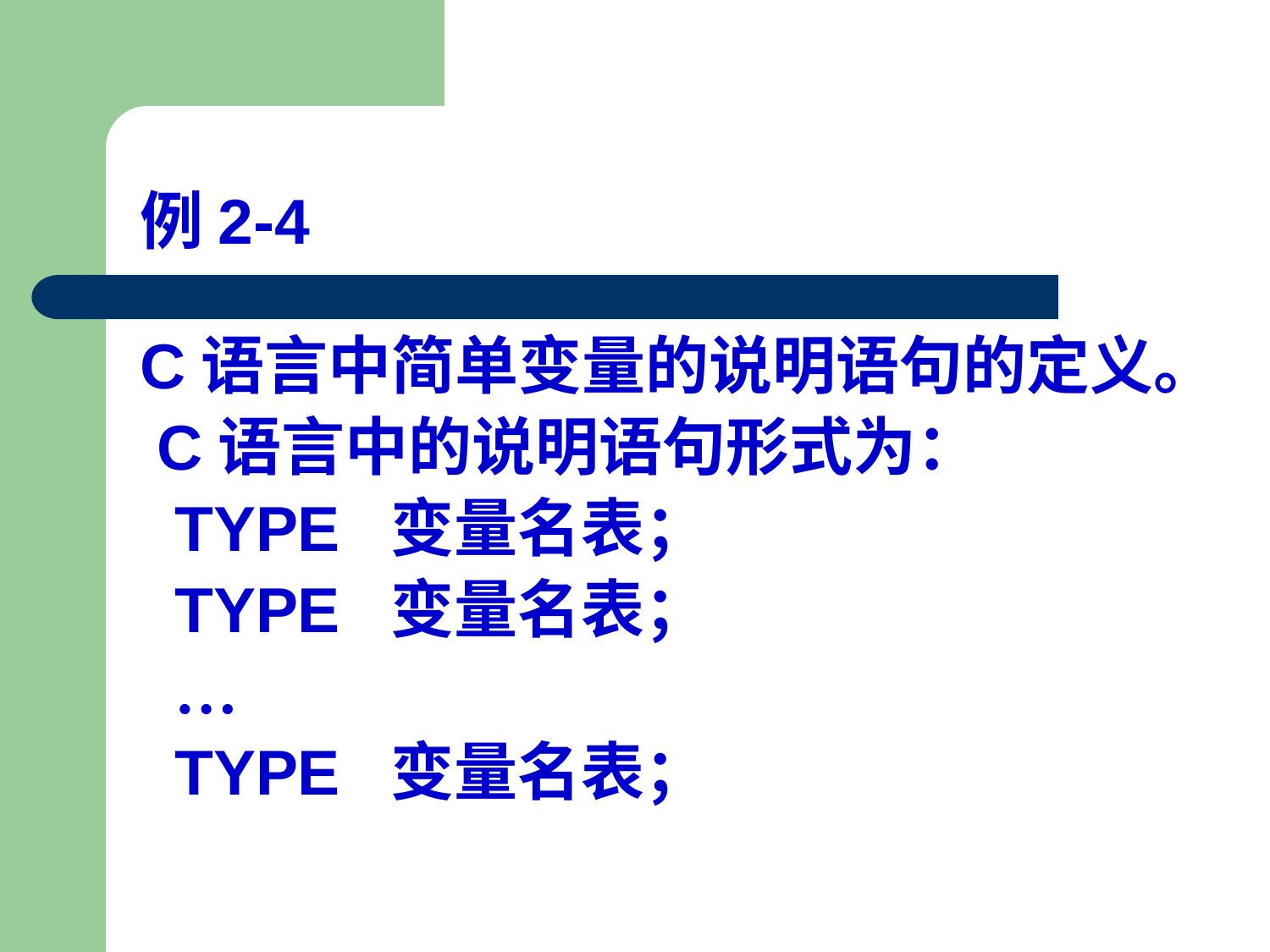

# 例2-4
C语言中简单变量的说明语句的定义。
 C语言中的说明语句形式为：
  TYPE  变量名表；
  TYPE  变量名表；
  …
  TYPE  变量名表；